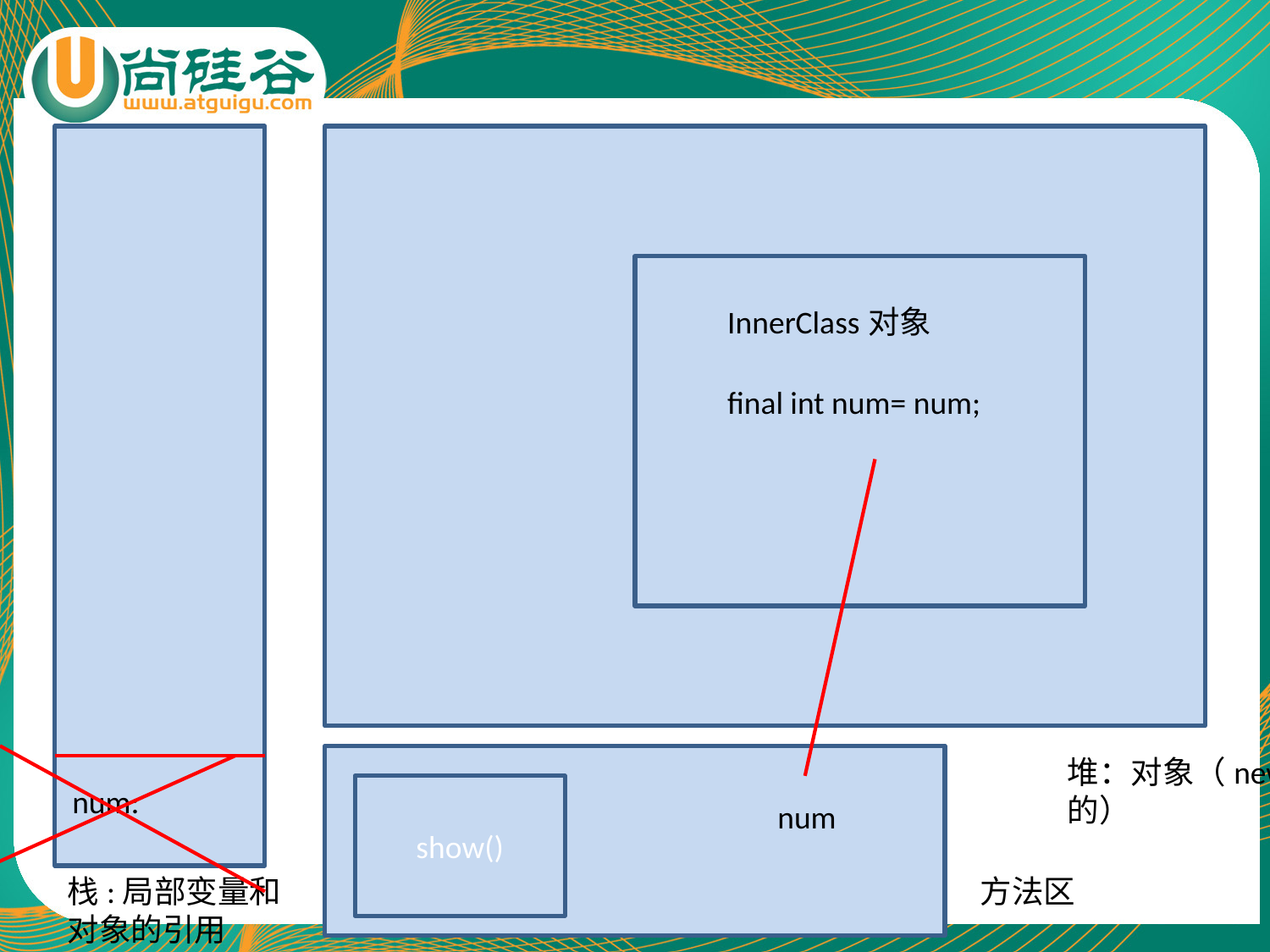

InnerClass对象
final int num= num;

堆：对象（new出来的）
num:
show()
num
show
栈:局部变量和对象的引用
方法区